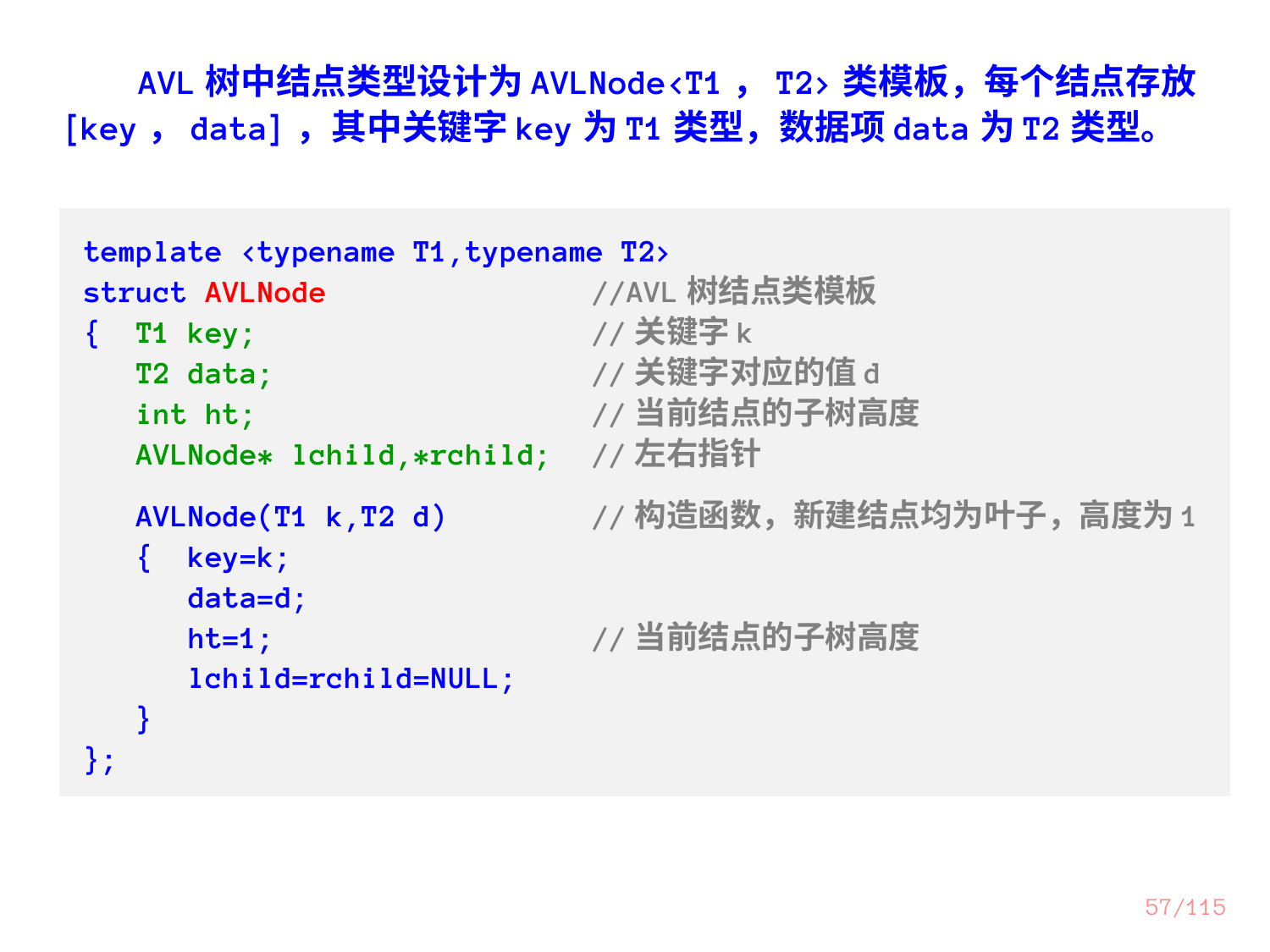

AVL树中结点类型设计为AVLNode<T1，T2>类模板，每个结点存放[key，data]，其中关键字key为T1类型，数据项data为T2类型。
template <typename T1,typename T2>
struct AVLNode 		//AVL树结点类模板
{  T1 key;			//关键字k
   T2 data;			//关键字对应的值d
   int ht;			//当前结点的子树高度
   AVLNode* lchild,*rchild;	//左右指针
   AVLNode(T1 k,T2 d)		//构造函数，新建结点均为叶子，高度为1
   {  key=k;
      data=d;
      ht=1;			//当前结点的子树高度
      lchild=rchild=NULL;
   }
};
57/115